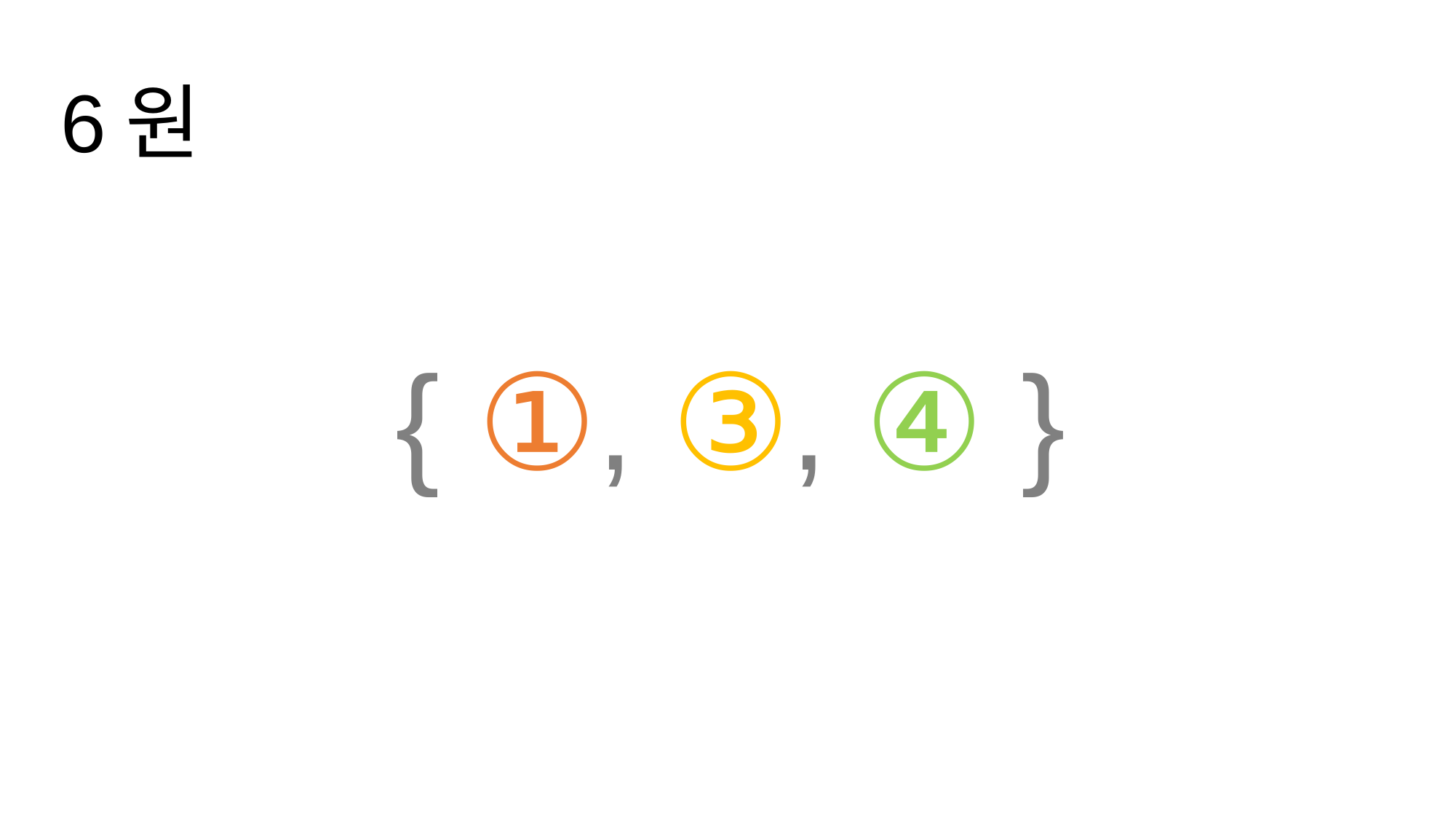

# 6원

{ ①, ③, ④ }